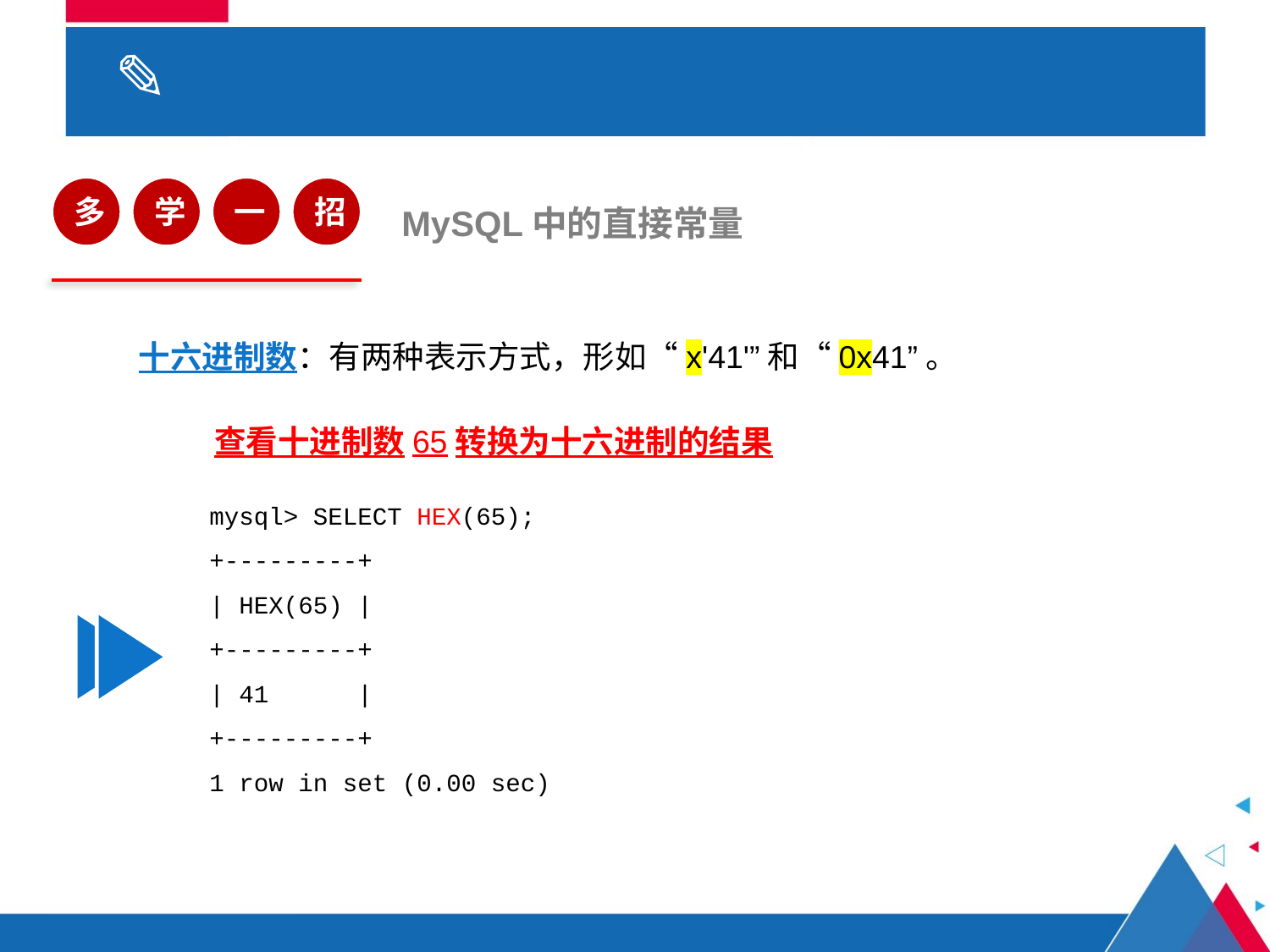

# 3.1 数据类型
多
学
一
招
MySQL中的直接常量
十六进制数：有两种表示方式，形如“x'41'”和“0x41”。
查看十进制数65转换为十六进制的结果
mysql> SELECT HEX(65);
+---------+
| HEX(65) |
+---------+
| 41      |
+---------+
1 row in set (0.00 sec)